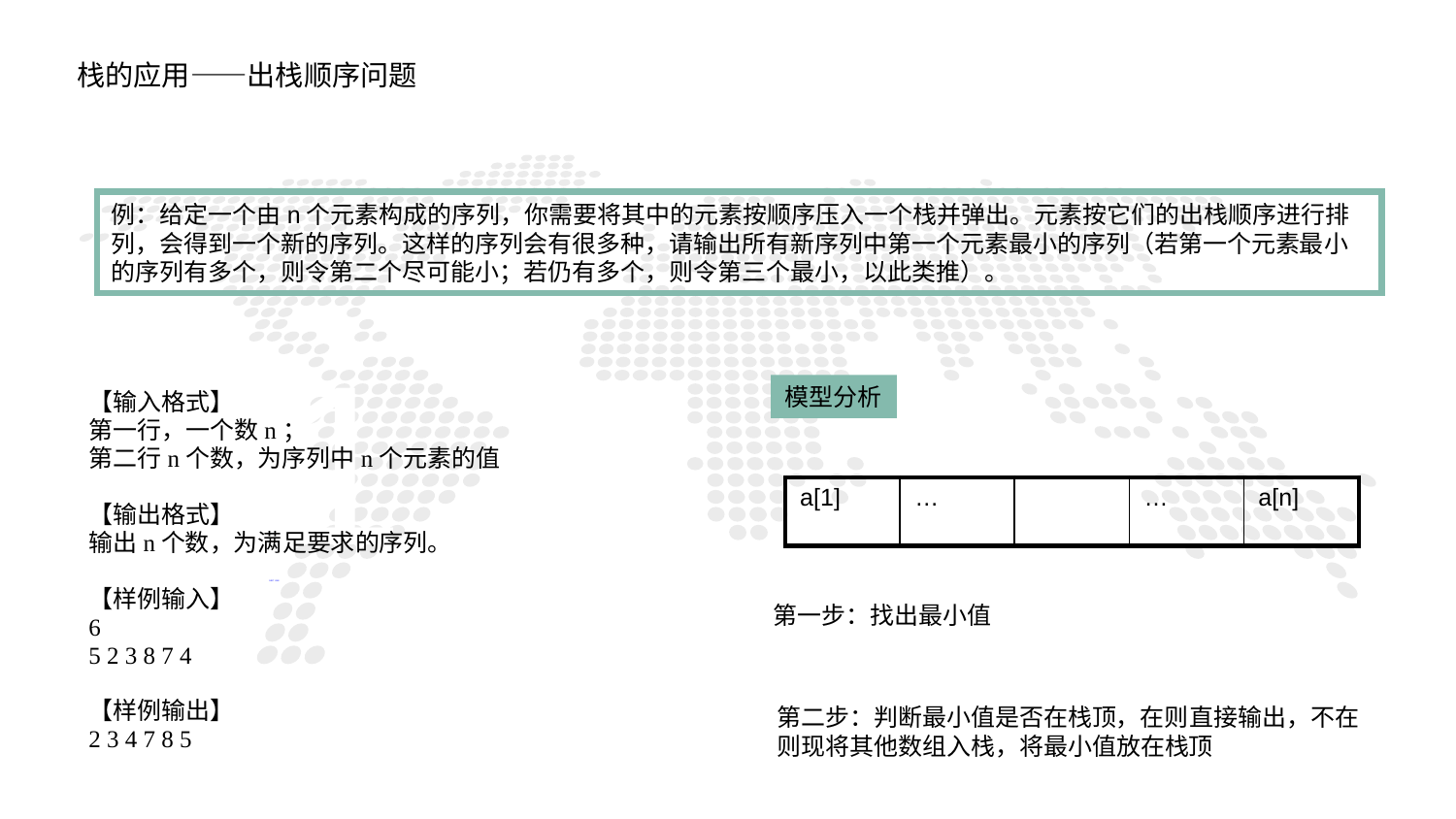

栈的应用——出栈顺序问题
例：给定一个由n个元素构成的序列，你需要将其中的元素按顺序压入一个栈并弹出。元素按它们的出栈顺序进行排列，会得到一个新的序列。这样的序列会有很多种，请输出所有新序列中第一个元素最小的序列（若第一个元素最小的序列有多个，则令第二个尽可能小；若仍有多个，则令第三个最小，以此类推）。
1
模型分析
【输入格式】
第一行，一个数n；
第二行n个数，为序列中n个元素的值

【输出格式】
输出n个数，为满足要求的序列。

【样例输入】
6
5 2 3 8 7 4

【样例输出】
2 3 4 7 8 5
| a[1] | … |  | … | a[n] |
| --- | --- | --- | --- | --- |
PART  ONE
第一步：找出最小值
第二步：判断最小值是否在栈顶，在则直接输出，不在则现将其他数组入栈，将最小值放在栈顶